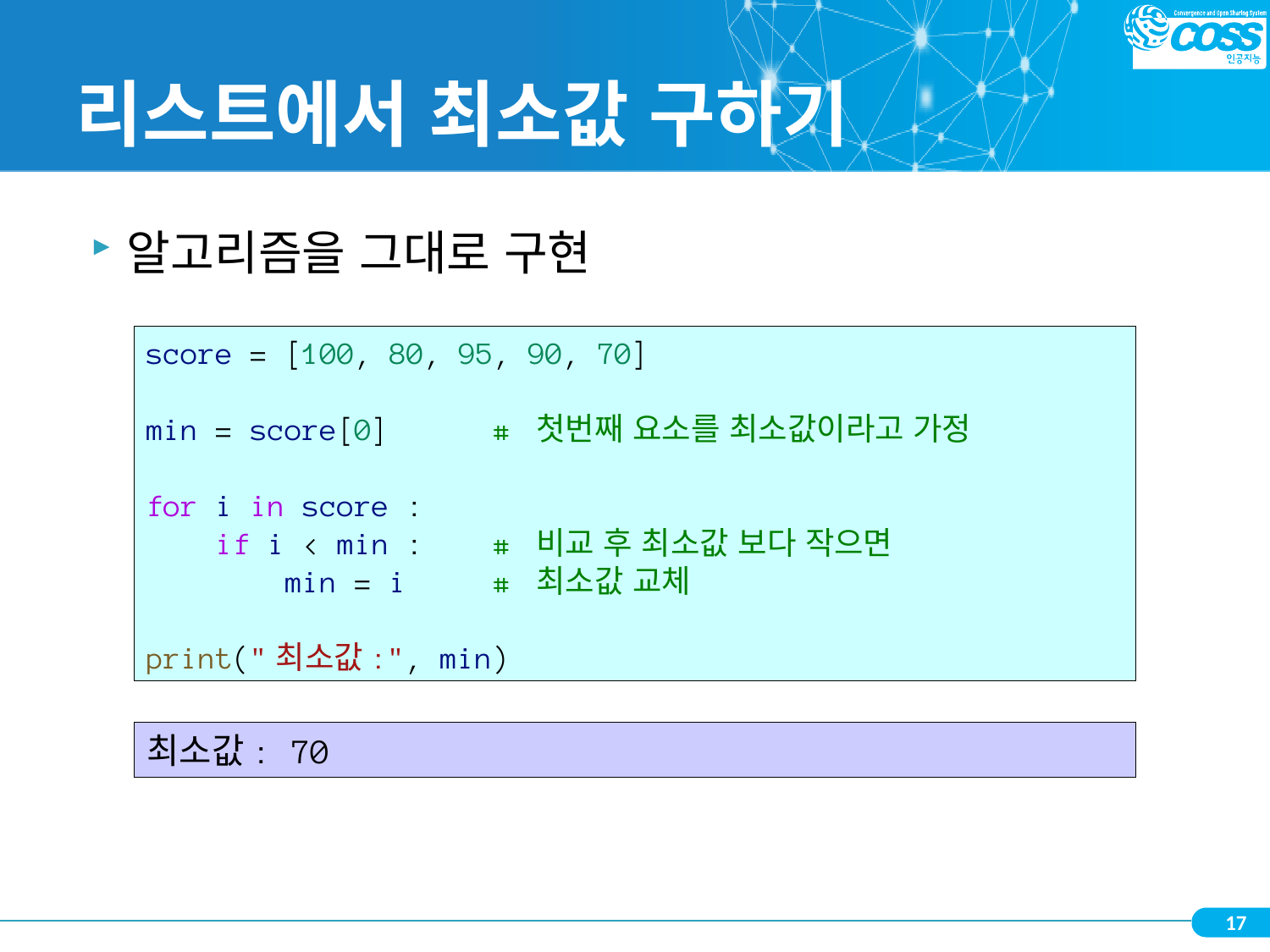

# 리스트에서 최소값 구하기
알고리즘을 그대로 구현
score = [100, 80, 95, 90, 70]
min = score[0]      # 첫번째 요소를 최소값이라고 가정
for i in score :
    if i < min :    # 비교 후 최소값 보다 작으면
        min = i     # 최소값 교체
print("최소값:", min)
최소값: 70